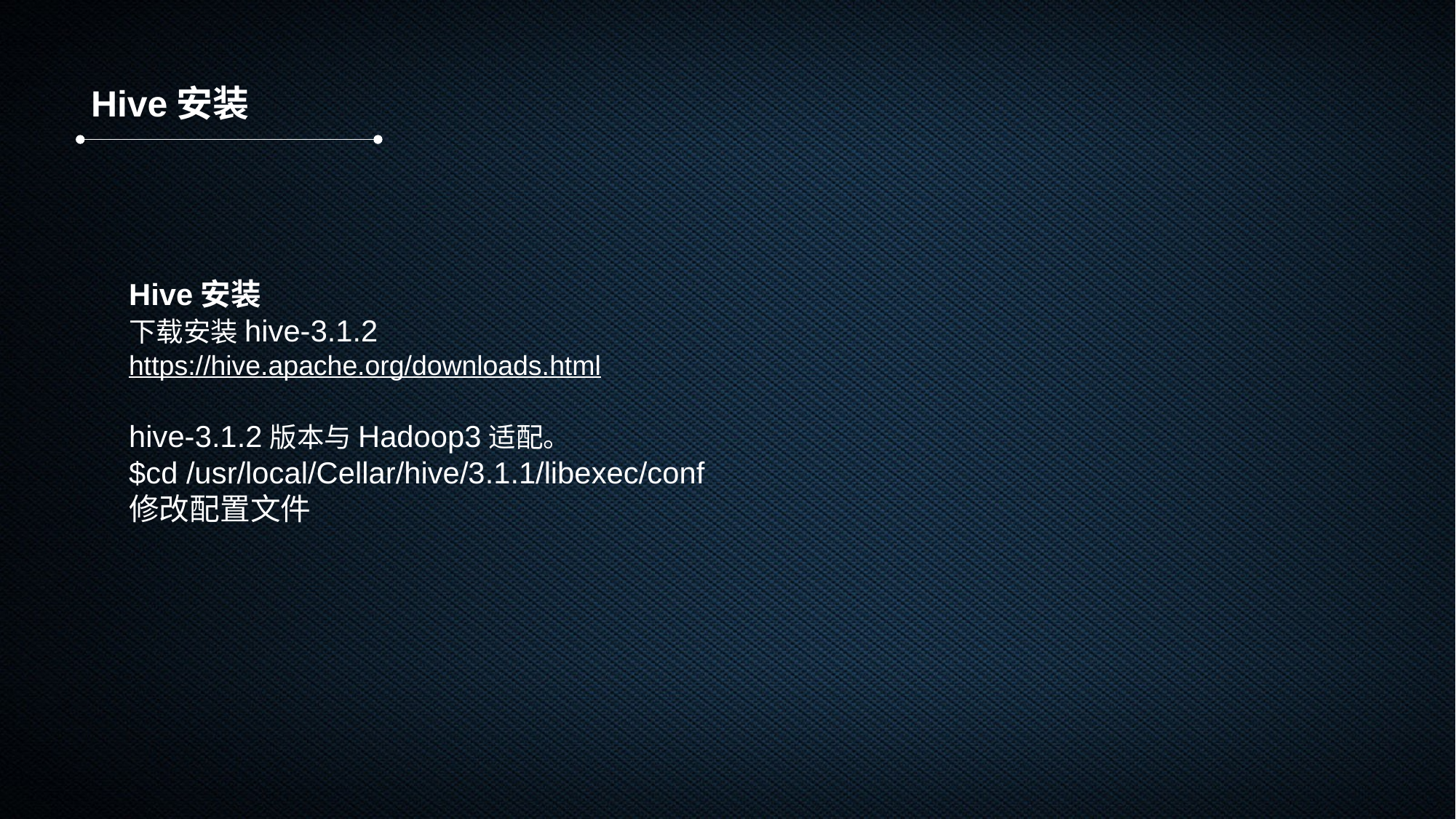

Hive安装
Hive安装
下载安装hive-3.1.2
https://hive.apache.org/downloads.html

hive-3.1.2版本与Hadoop3适配。
$cd /usr/local/Cellar/hive/3.1.1/libexec/conf
修改配置文件